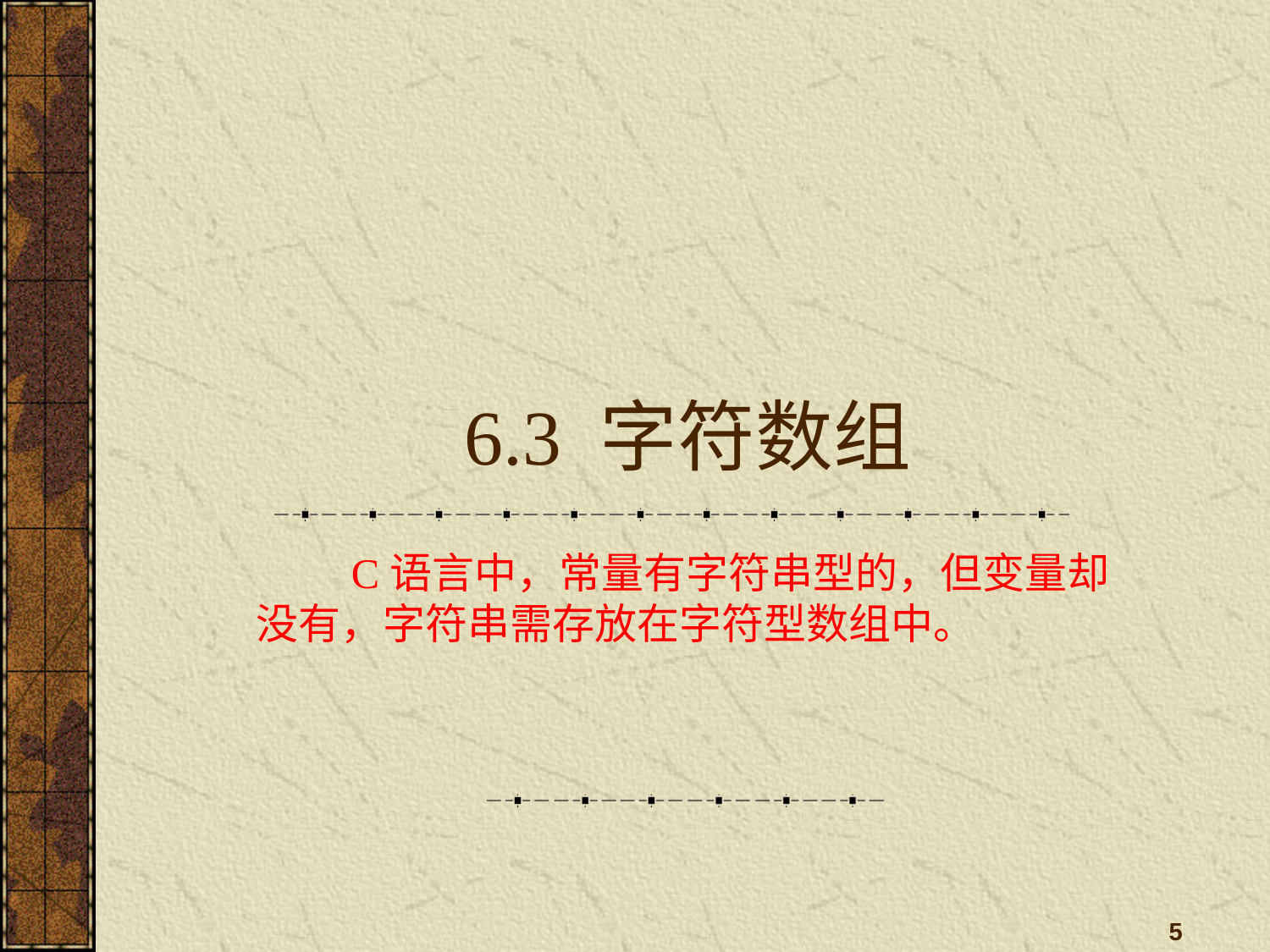

# 6.3 字符数组
         C语言中，常量有字符串型的，但变量却没有，字符串需存放在字符型数组中。

                    5